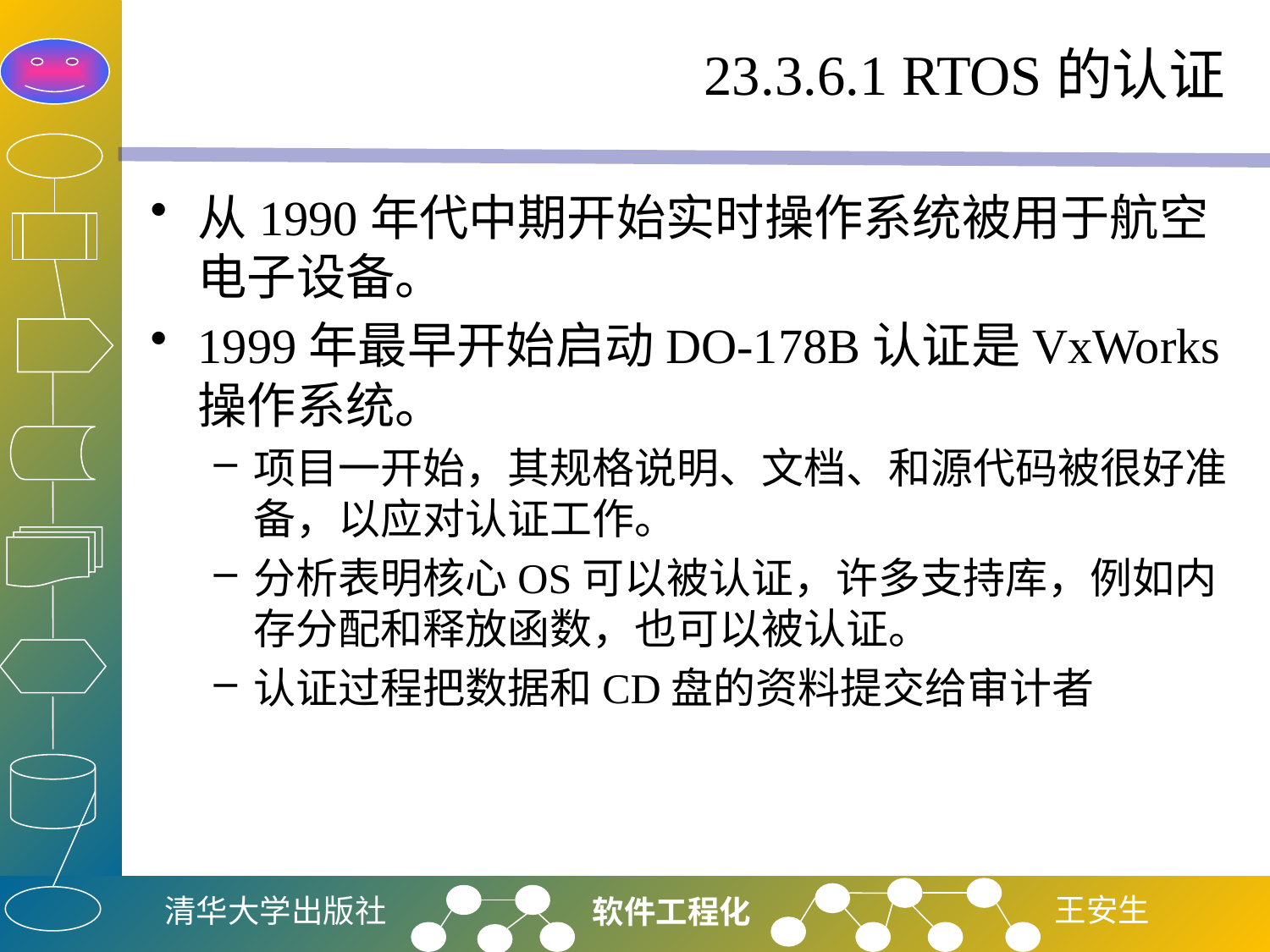

# 23.3.6.1 RTOS的认证
从1990年代中期开始实时操作系统被用于航空电子设备。
1999年最早开始启动DO-178B认证是VxWorks操作系统。
项目一开始，其规格说明、文档、和源代码被很好准备，以应对认证工作。
分析表明核心OS可以被认证，许多支持库，例如内存分配和释放函数，也可以被认证。
认证过程把数据和CD盘的资料提交给审计者